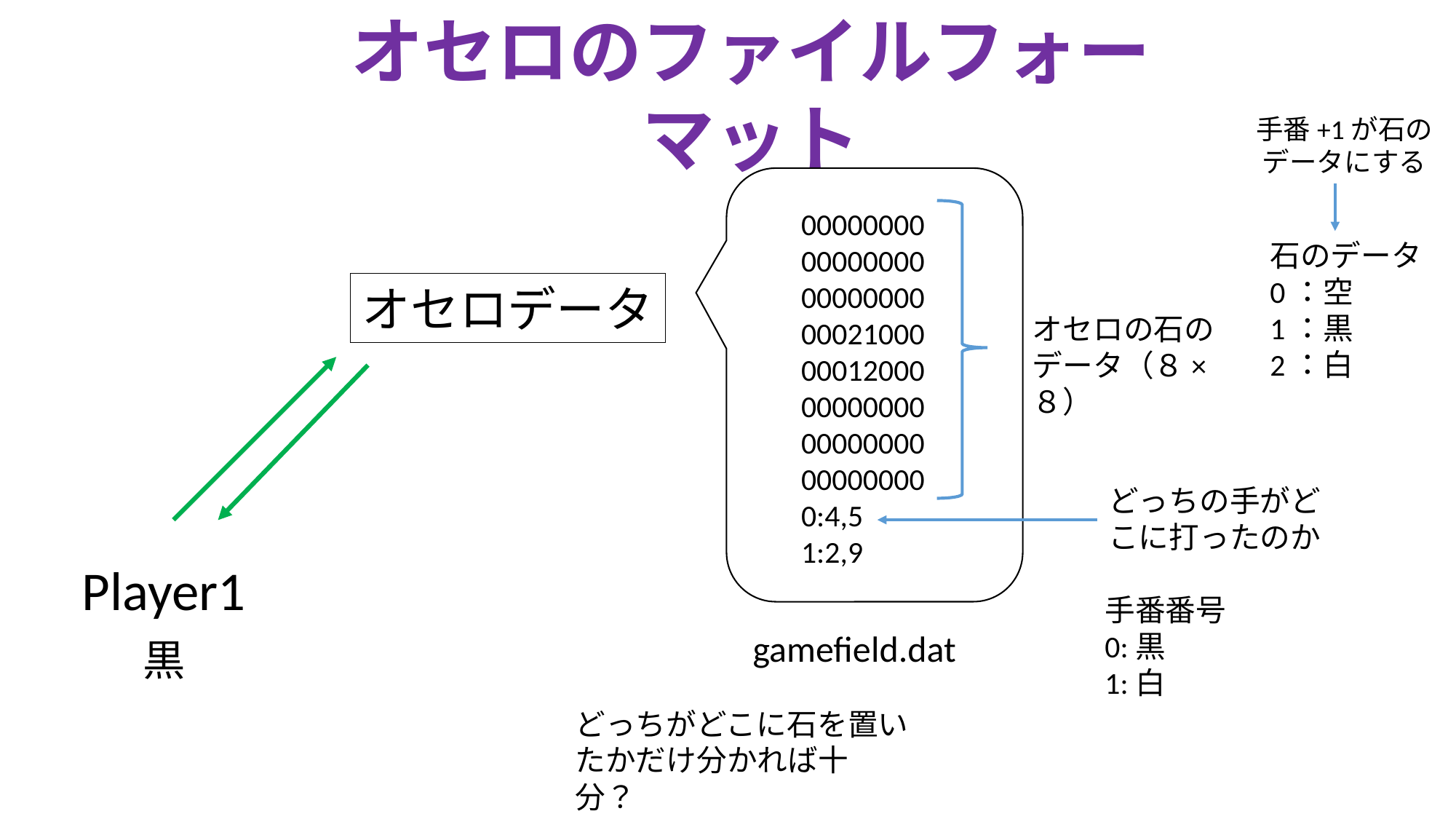

オセロのファイルフォーマット
手番+1が石のデータにする

00000000
00000000
00000000
00021000
00012000
00000000
00000000
00000000
0:4,5
1:2,9

石のデータ
0：空
1：黒
2：白
オセロデータ
オセロの石のデータ（８×８）
どっちの手がどこに打ったのか
Player1
手番番号
0:黒
1:白
gamefield.dat
黒
どっちがどこに石を置いたかだけ分かれば十分？